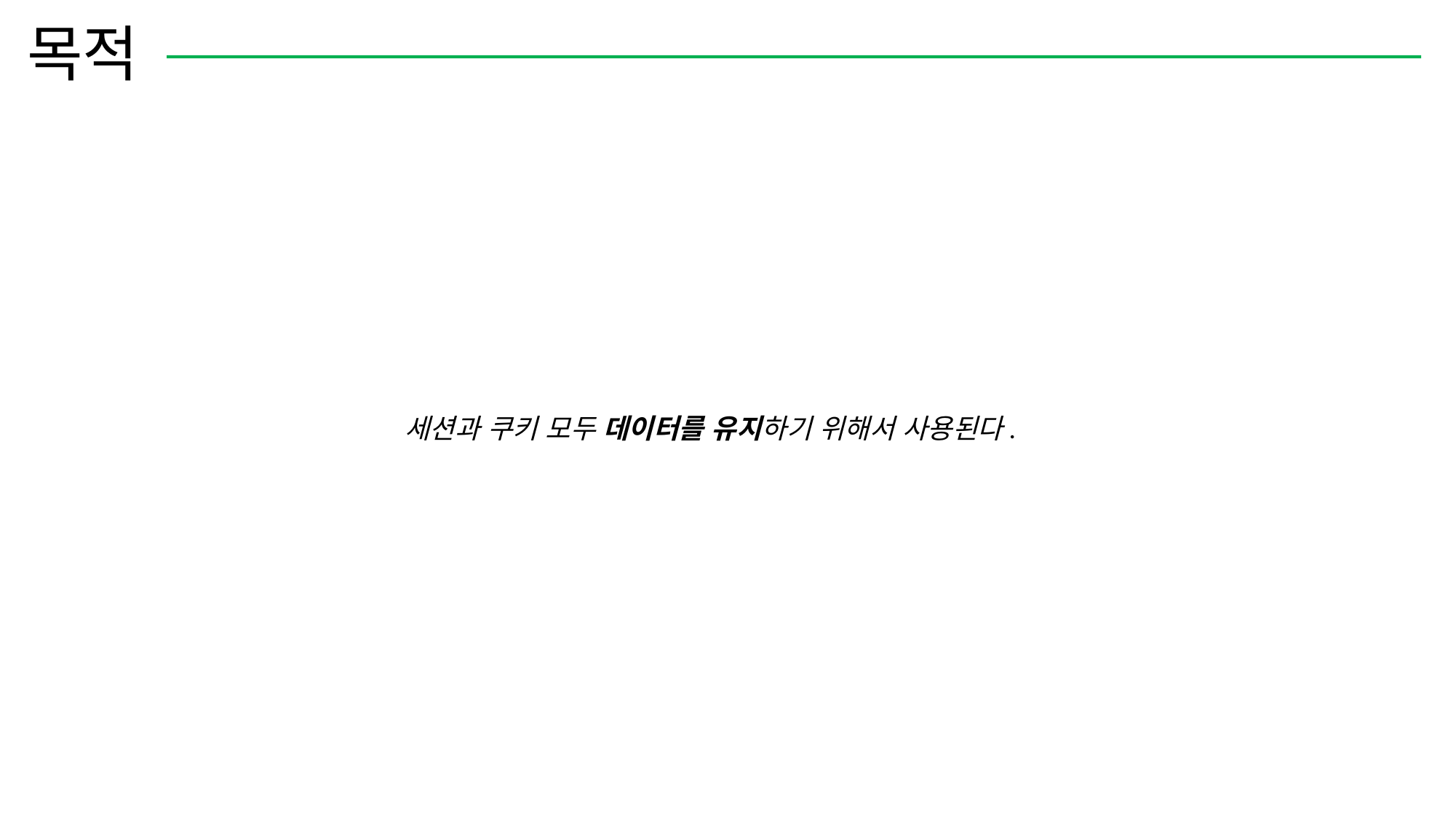

목적
세션과 쿠키 모두 데이터를 유지하기 위해서 사용된다.